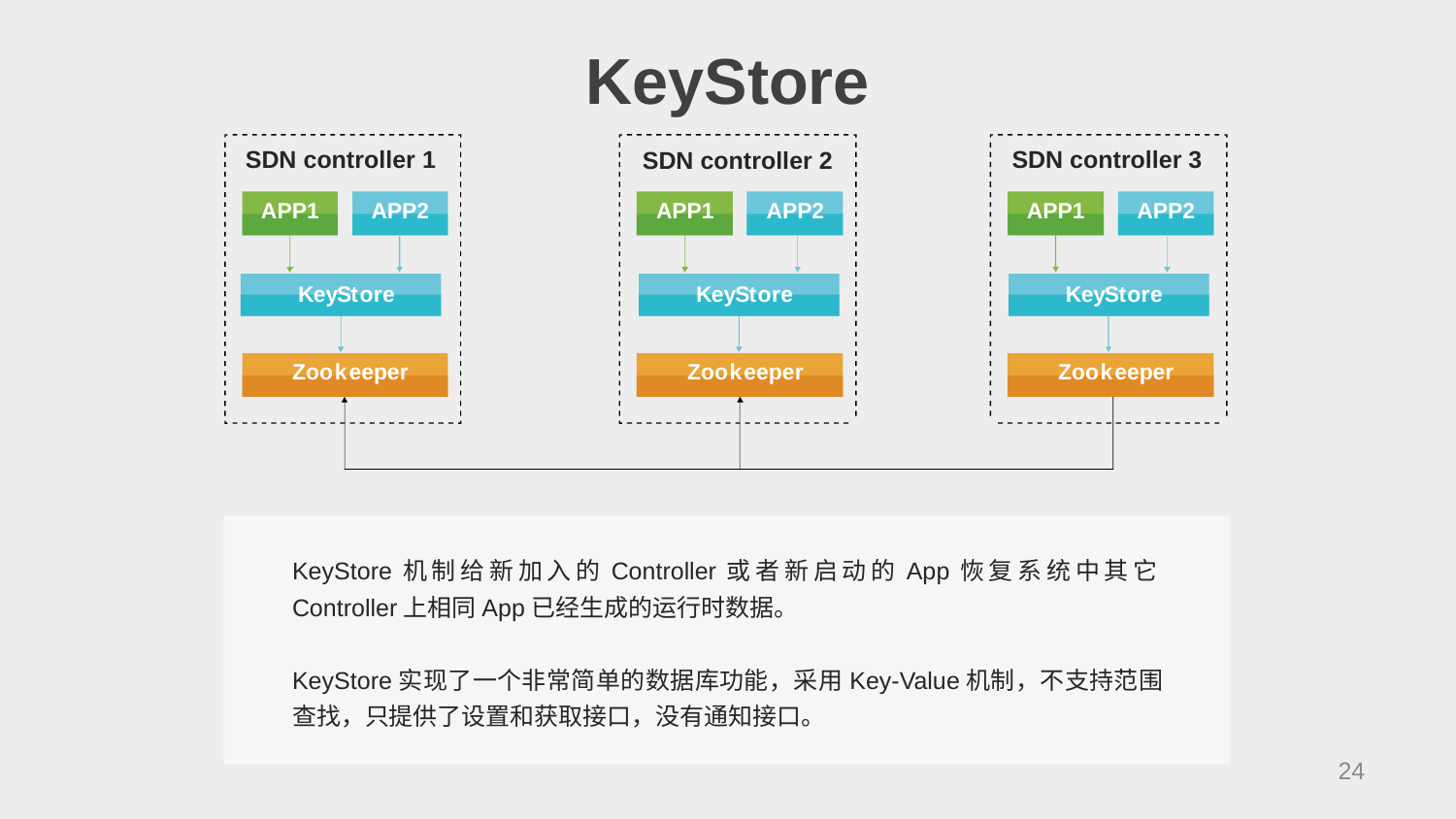

# KeyStore

SDN controller 1
SDN controller 3
SDN controller 2

APP1
APP2
APP1
APP2
APP1
APP2

K
ey
S
t
o
r
e

K
ey
S
t
o
r
e

K
ey
S
t
o
r
e

Zoo
k
eeper
Zoo
k
eeper
Zoo
k
eeper

KeyStore机制给新加入的Controller或者新启动的App恢复系统中其它Controller上相同App已经生成的运行时数据。

KeyStore实现了一个非常简单的数据库功能，采用Key-Value机制，不支持范围查找，只提供了设置和获取接口，没有通知接口。
24